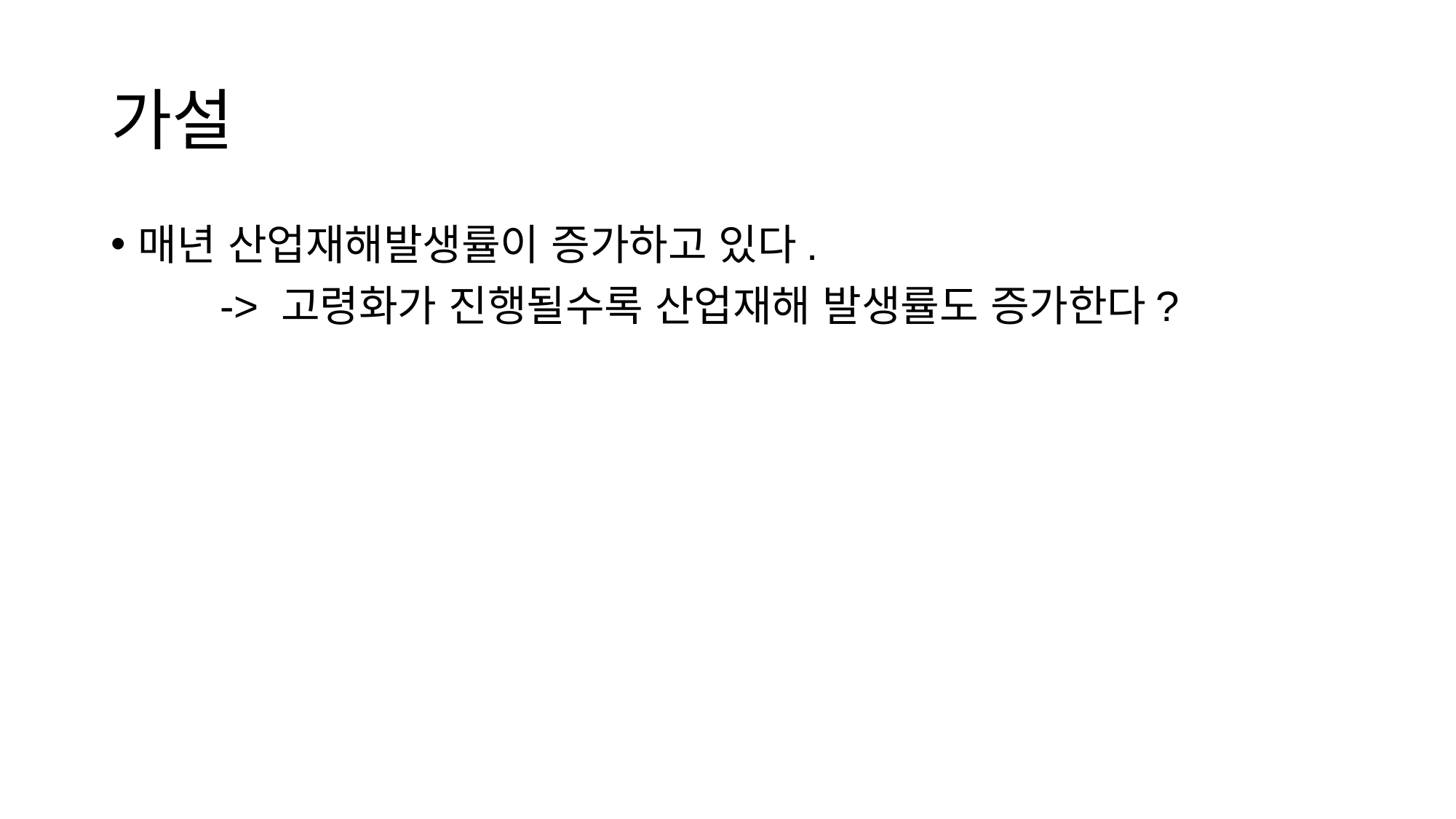

# 가설
매년 산업재해발생률이 증가하고 있다.
	-> 고령화가 진행될수록 산업재해 발생률도 증가한다?